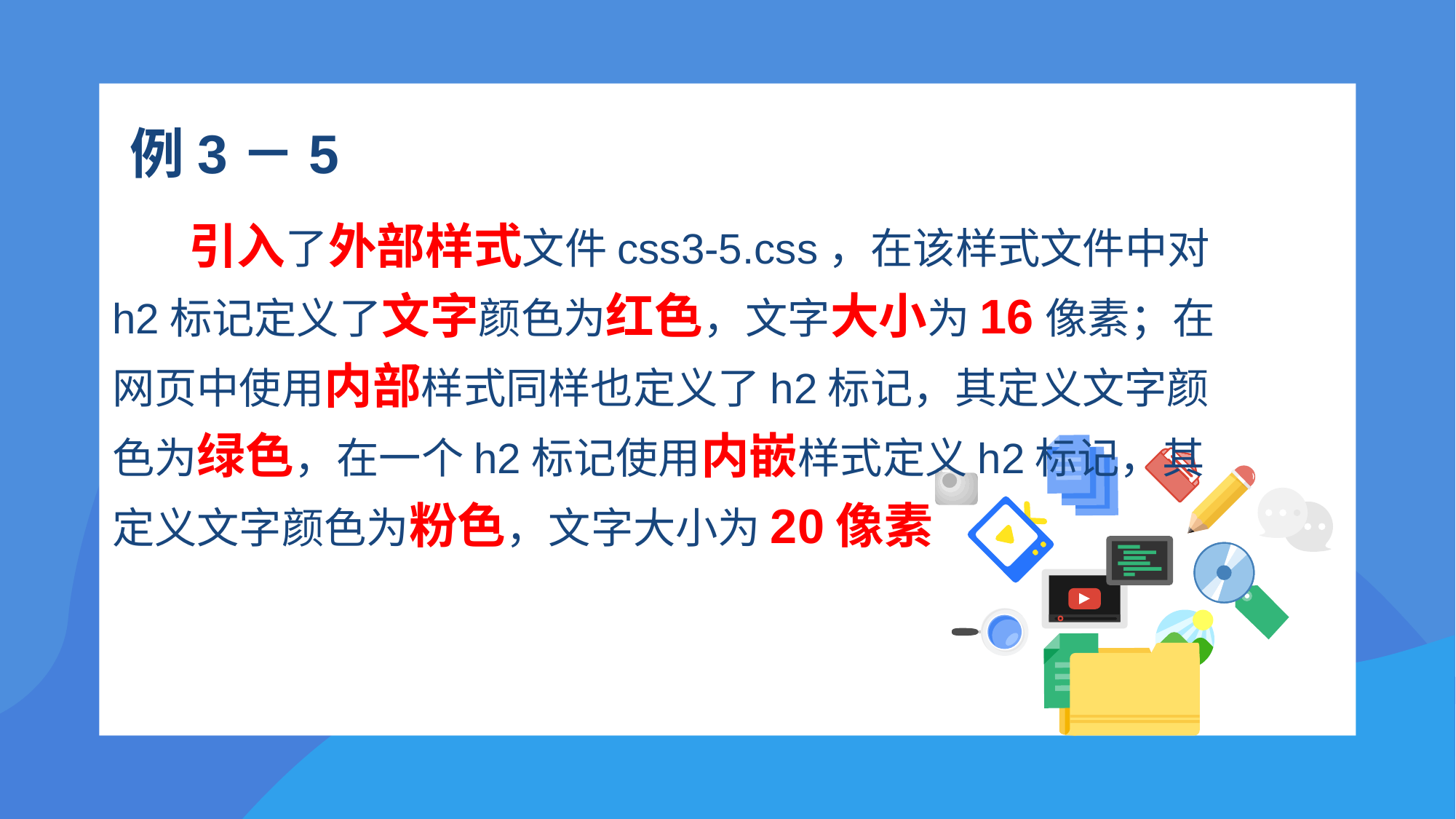

# 例3－5
       引入了外部样式文件css3-5.css，在该样式文件中对h2标记定义了文字颜色为红色，文字大小为16像素；在网页中使用内部样式同样也定义了h2标记，其定义文字颜色为绿色，在一个h2标记使用内嵌样式定义h2标记，其定义文字颜色为粉色，文字大小为20像素